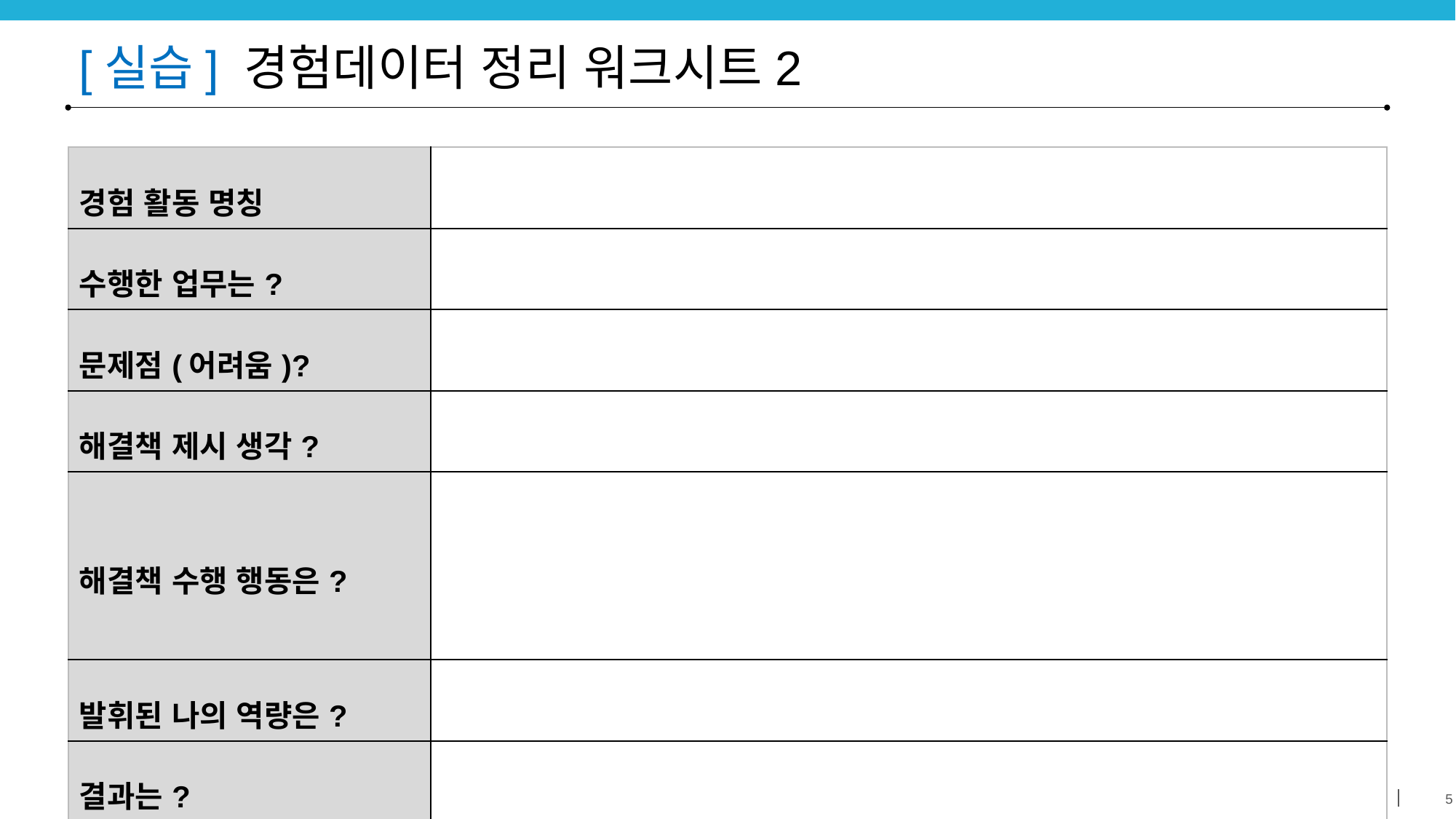

# [실습] 경험데이터 정리 워크시트2
| 경험 활동 명칭 |  |
| --- | --- |
| 수행한 업무는? |  |
| 문제점(어려움)? |  |
| 해결책 제시 생각? |  |
| 해결책 수행 행동은? |  |
| 발휘된 나의 역량은? |  |
| 결과는? |  |
| 이 경험을 통해 얻은 것 |  |